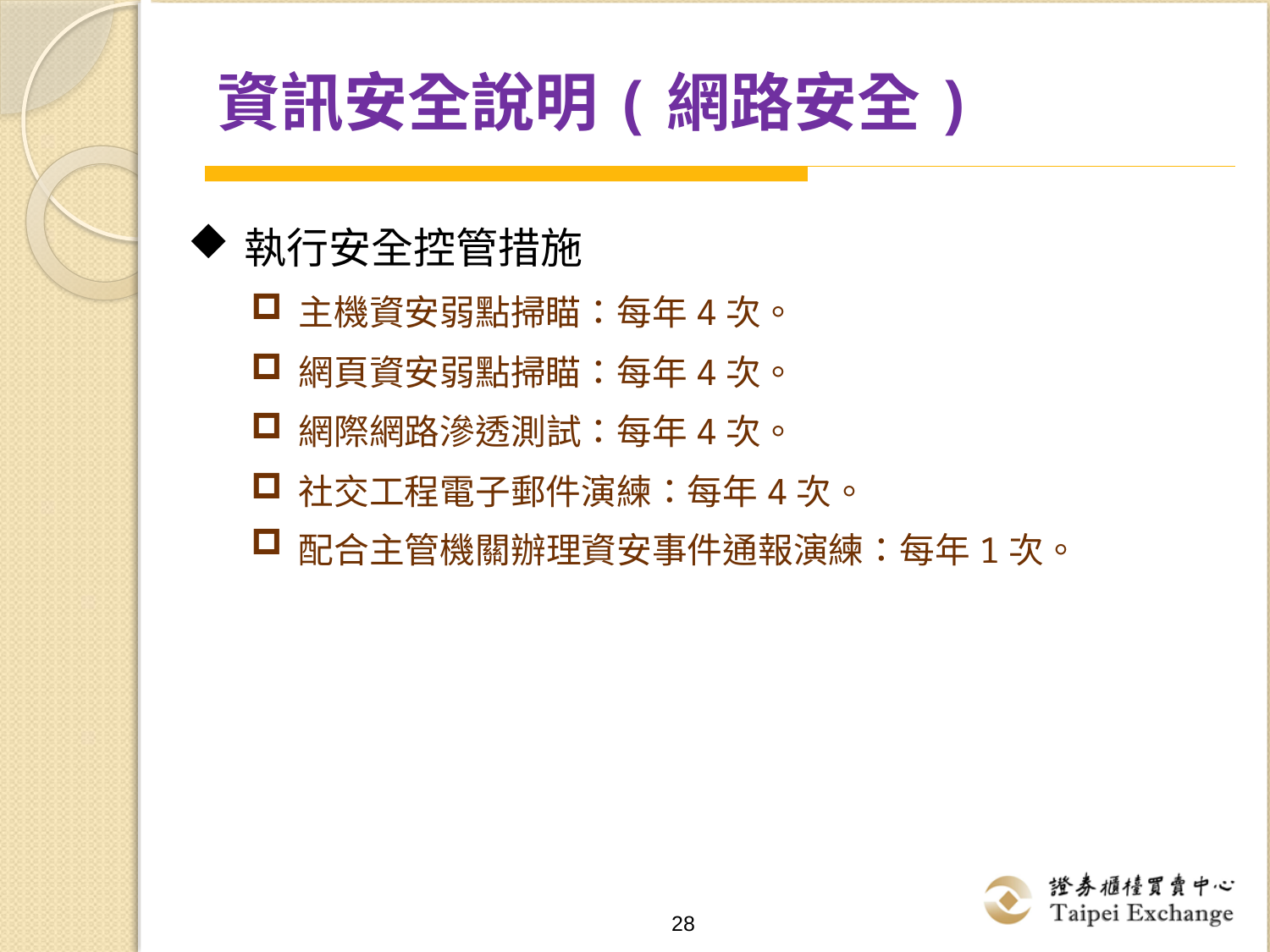

資訊安全說明(網路安全)
執行安全控管措施
主機資安弱點掃瞄：每年4次。
網頁資安弱點掃瞄：每年4次。
網際網路滲透測試：每年4次。
社交工程電子郵件演練：每年4次。
配合主管機關辦理資安事件通報演練：每年1次。
28